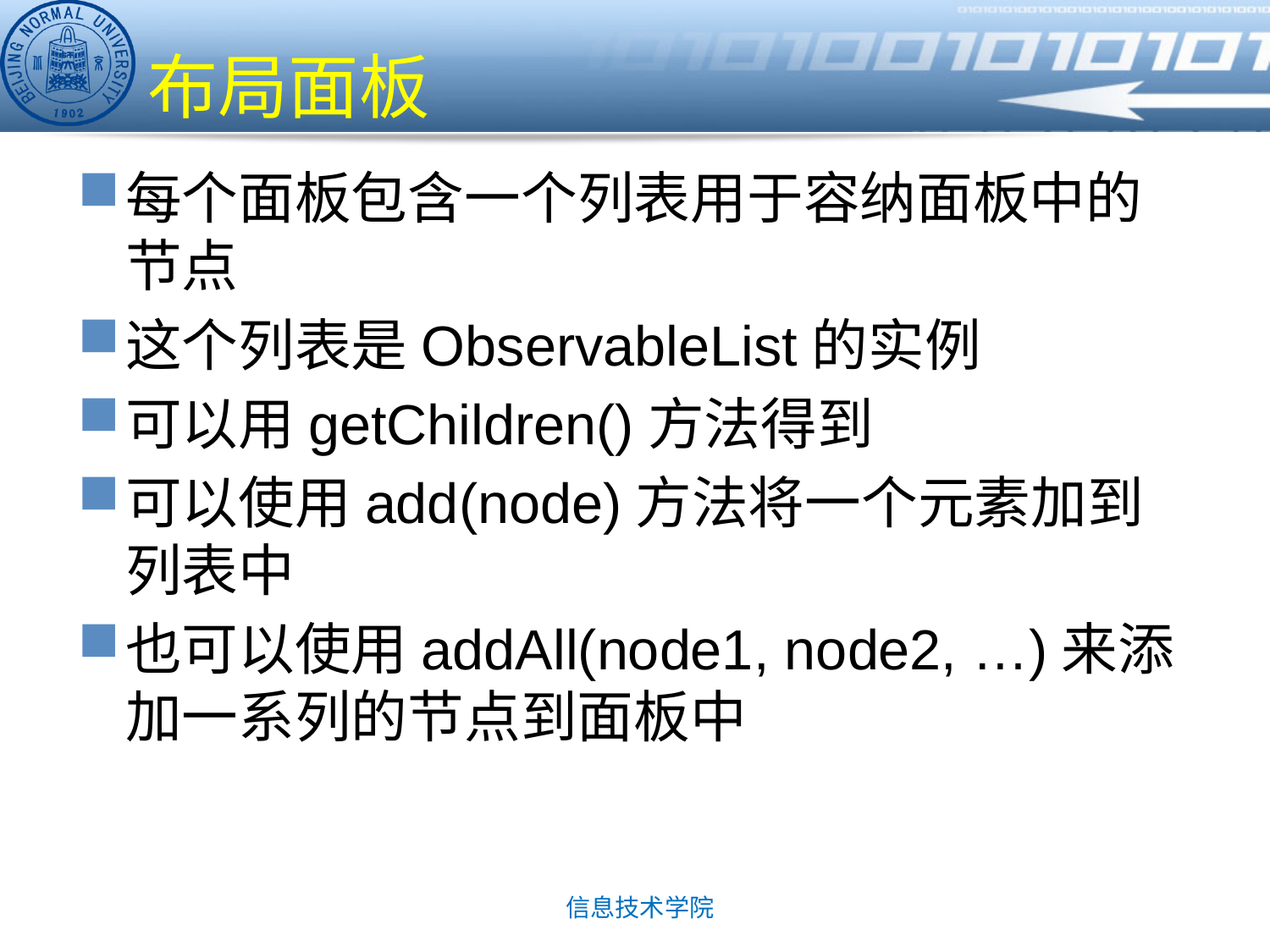

# 布局面板
每个面板包含一个列表用于容纳面板中的节点
这个列表是ObservableList的实例
可以用getChildren()方法得到
可以使用add(node)方法将一个元素加到列表中
也可以使用addAll(node1, node2, …)来添加一系列的节点到面板中

19